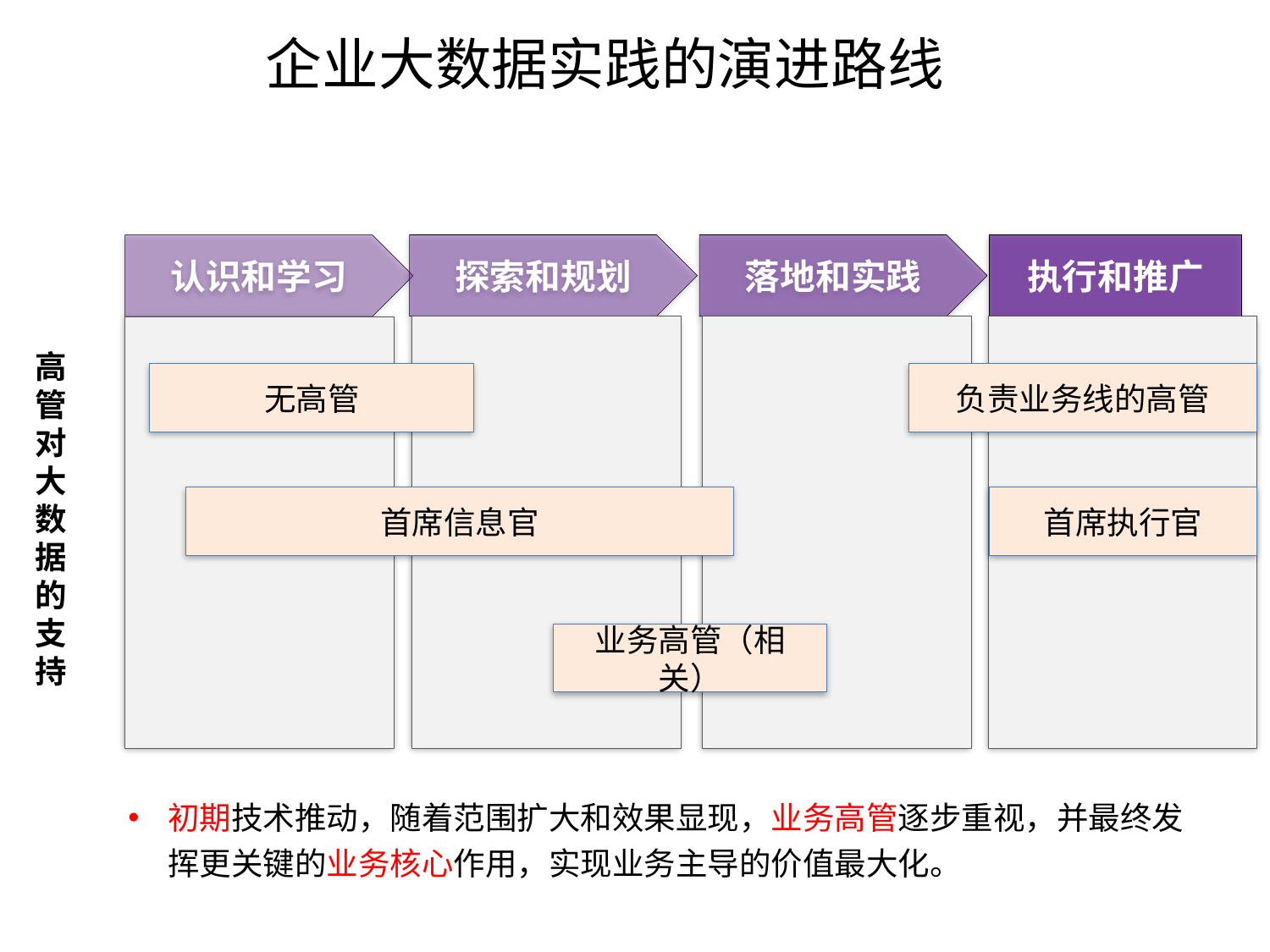

# 企业大数据实践的演进路线
探索和规划
落地和实践
执行和推广
认识和学习

高管对大数据的支持
负责业务线的高管
无高管
首席信息官
首席执行官
业务高管（相关）
初期技术推动，随着范围扩大和效果显现，业务高管逐步重视，并最终发挥更关键的业务核心作用，实现业务主导的价值最大化。